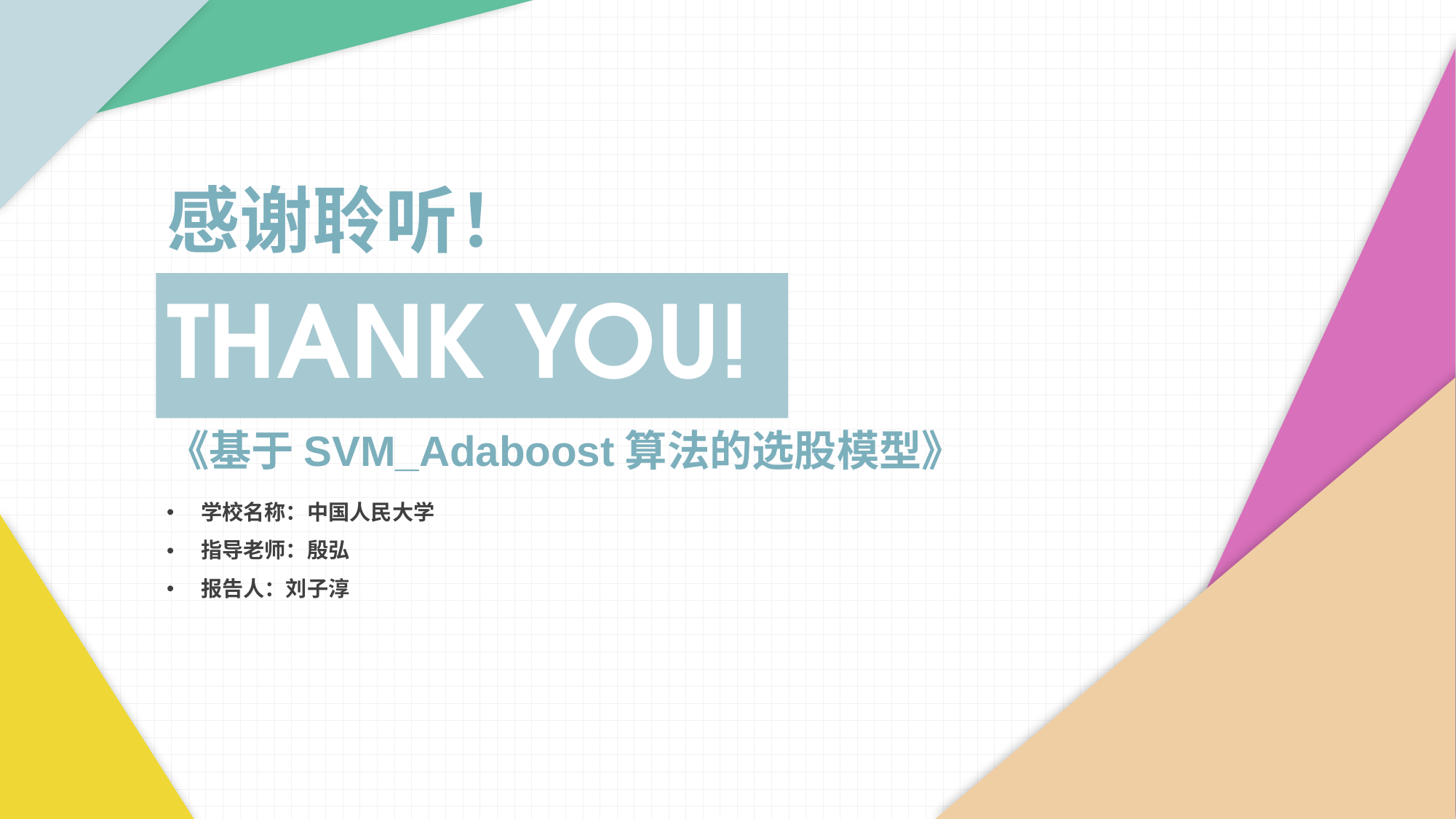

感谢聆听！
THANK YOU!
《基于SVM_Adaboost算法的选股模型》
学校名称：中国人民大学
指导老师：殷弘
报告人：刘子淳